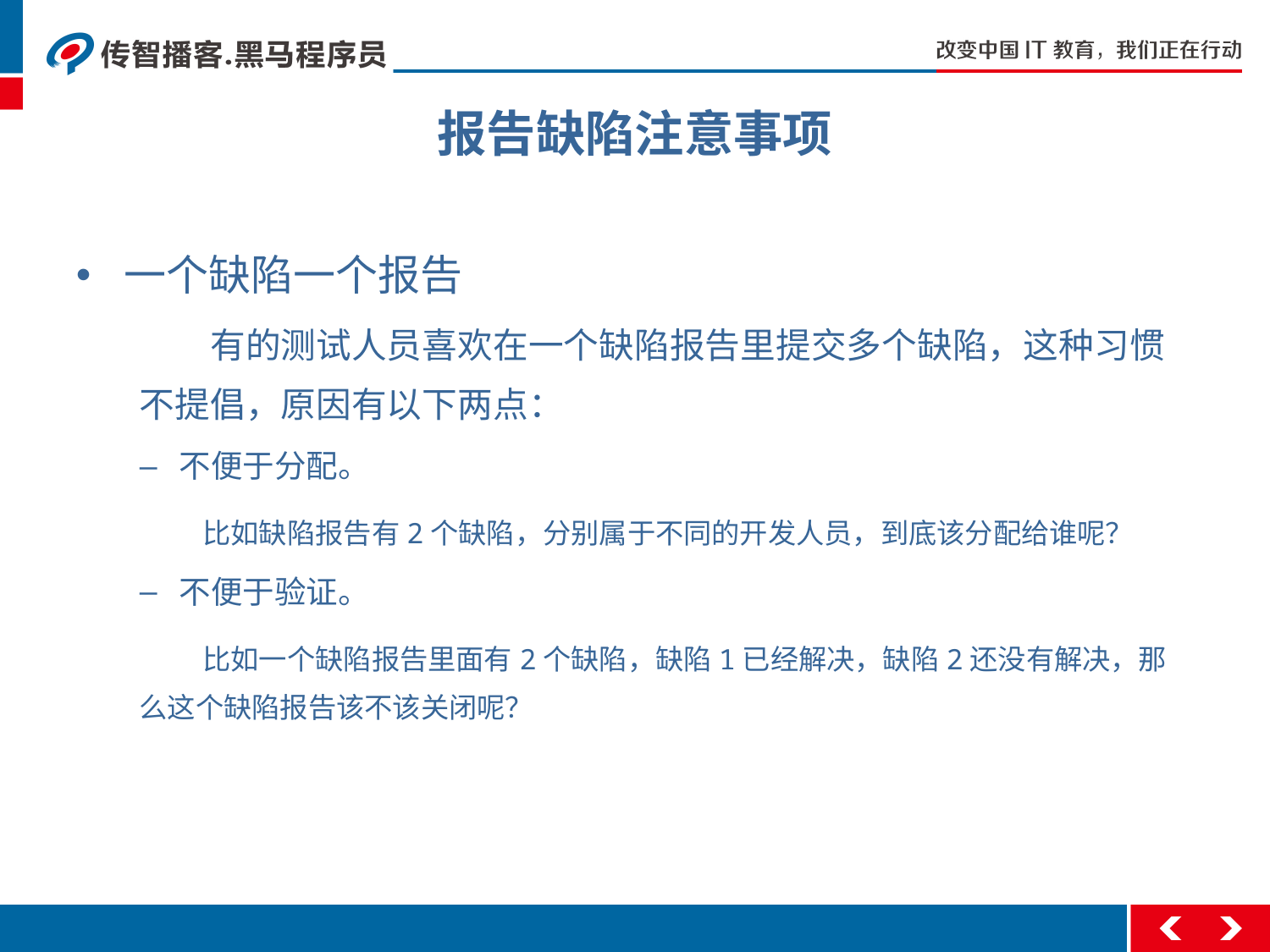

# 报告缺陷注意事项
一个缺陷一个报告
　　有的测试人员喜欢在一个缺陷报告里提交多个缺陷，这种习惯不提倡，原因有以下两点：
不便于分配。
　　比如缺陷报告有2个缺陷，分别属于不同的开发人员，到底该分配给谁呢？
不便于验证。
　　比如一个缺陷报告里面有2个缺陷，缺陷1已经解决，缺陷2还没有解决，那么这个缺陷报告该不该关闭呢？